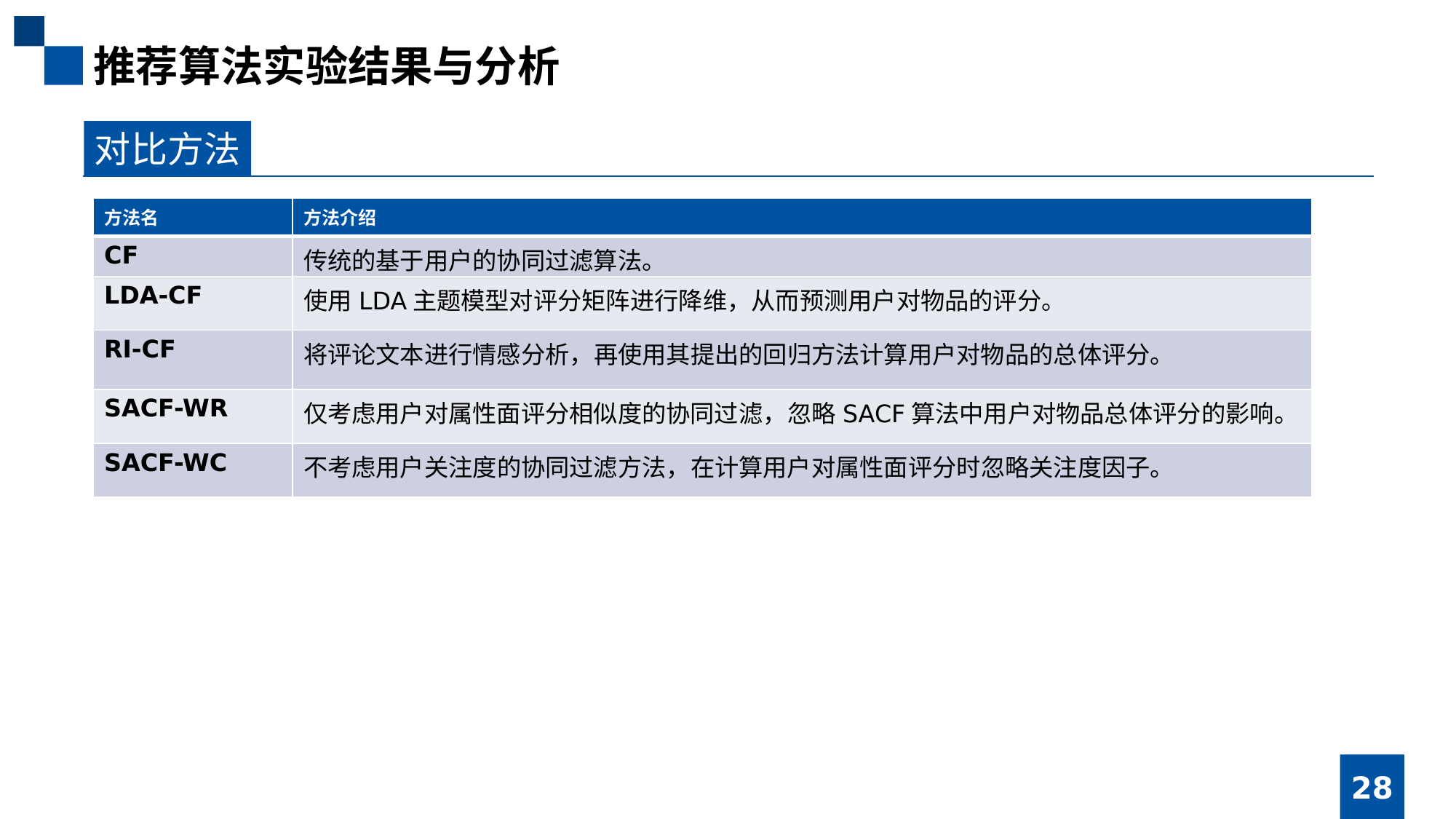

推荐算法实验结果与分析
对比方法
| 方法名 | 方法介绍 |
| --- | --- |
| CF | 传统的基于用户的协同过滤算法。 |
| LDA-CF | 使用LDA主题模型对评分矩阵进行降维，从而预测用户对物品的评分。 |
| RI-CF | 将评论文本进行情感分析，再使用其提出的回归方法计算用户对物品的总体评分。 |
| SACF-WR | 仅考虑用户对属性面评分相似度的协同过滤，忽略SACF算法中用户对物品总体评分的影响。 |
| SACF-WC | 不考虑用户关注度的协同过滤方法，在计算用户对属性面评分时忽略关注度因子。 |
28